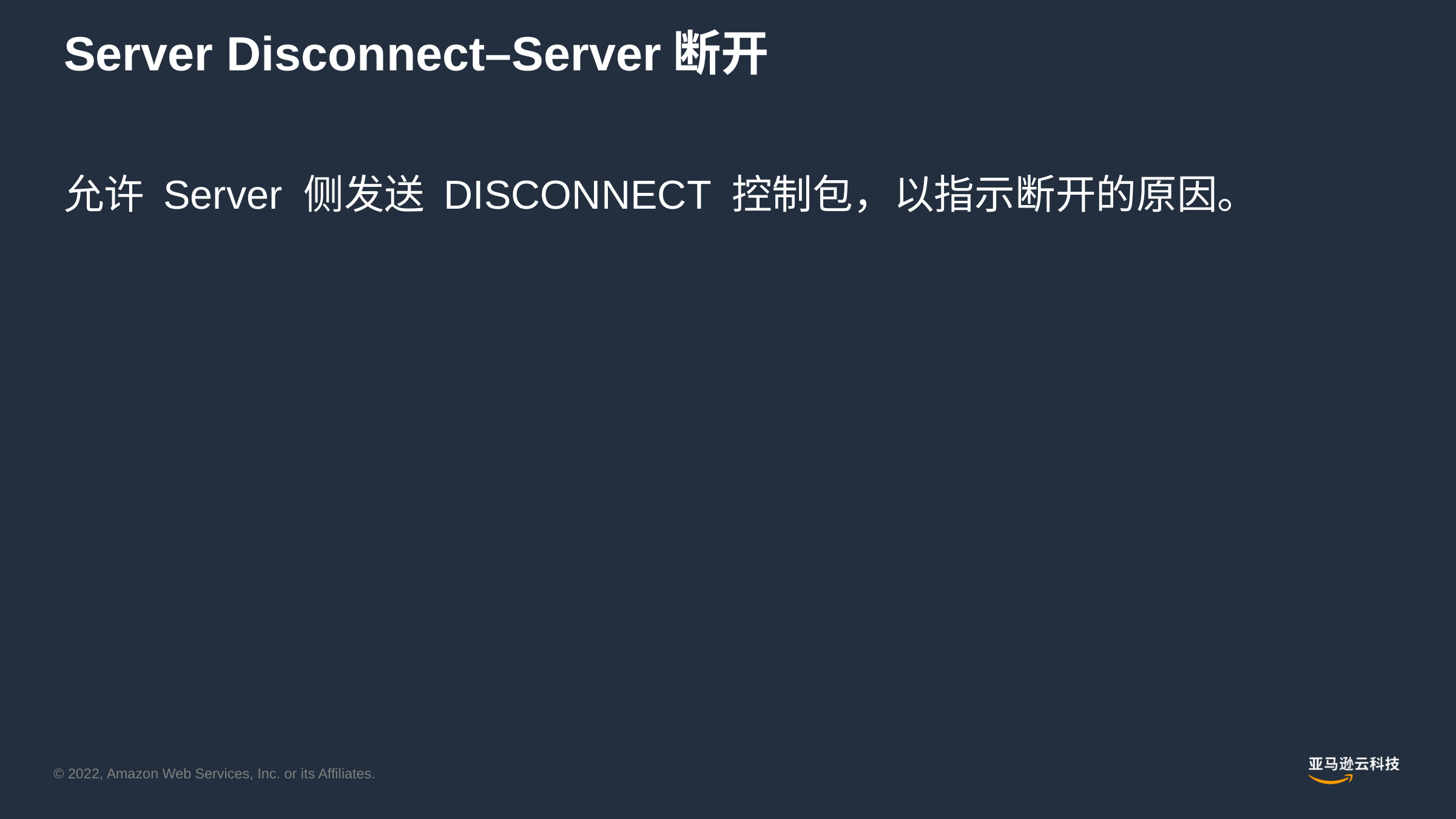

# Server Disconnect–Server断开
允许 Server 侧发送 DISCONNECT 控制包，以指示断开的原因。